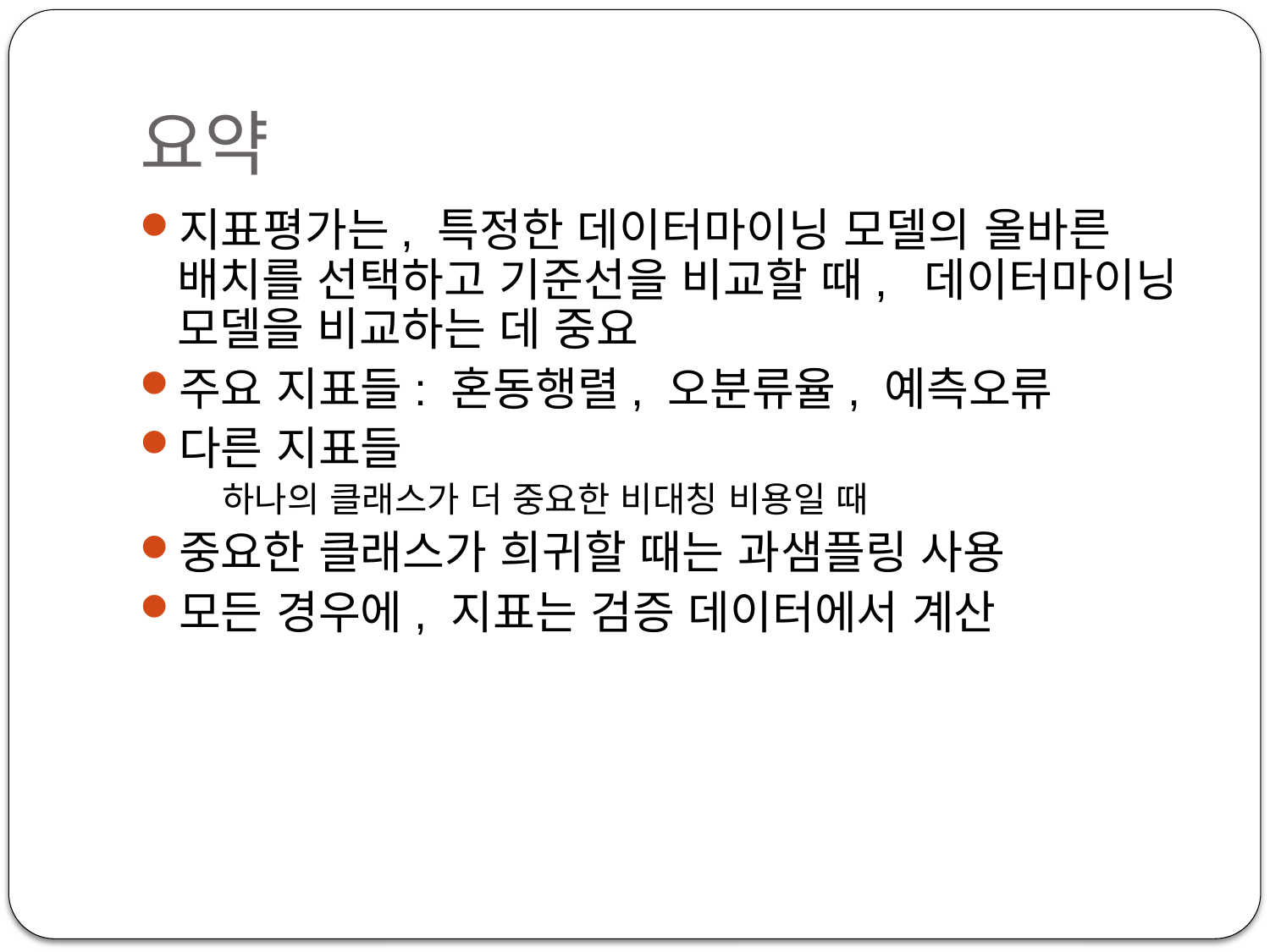

# 요약
지표평가는, 특정한 데이터마이닝 모델의 올바른 배치를 선택하고 기준선을 비교할 때,  데이터마이닝 모델을 비교하는 데 중요
주요 지표들: 혼동행렬, 오분류율, 예측오류
다른 지표들
하나의 클래스가 더 중요한 비대칭 비용일 때
중요한 클래스가 희귀할 때는 과샘플링 사용
모든 경우에, 지표는 검증 데이터에서 계산